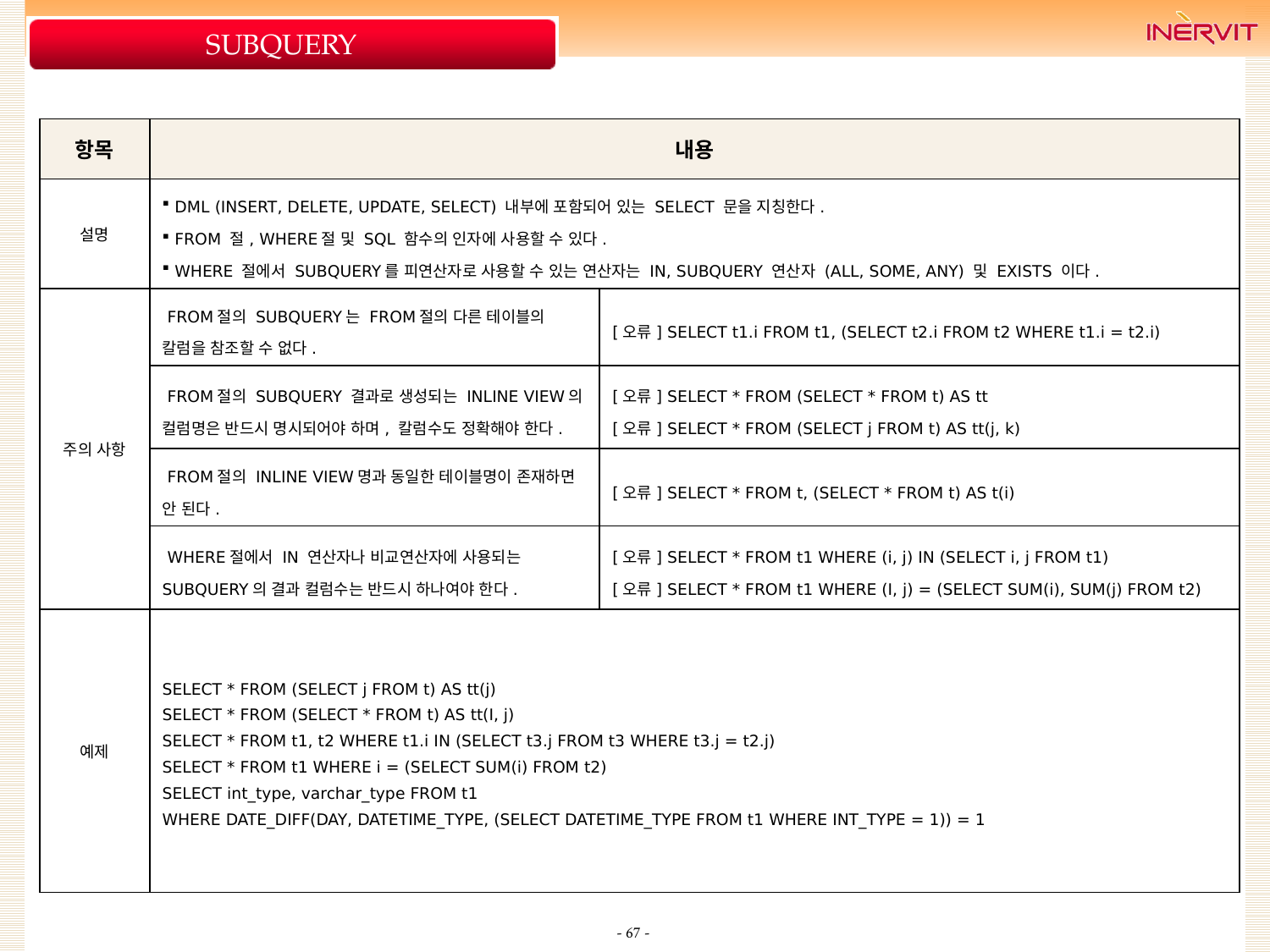

# SUBQUERY
| 항목 | 내용 |  |
| --- | --- | --- |
| 설명 | DML (INSERT, DELETE, UPDATE, SELECT) 내부에 포함되어 있는 SELECT 문을 지칭한다. FROM 절, WHERE절 및 SQL 함수의 인자에 사용할 수 있다. WHERE 절에서 SUBQUERY를 피연산자로 사용할 수 있는 연산자는 IN, SUBQUERY 연산자 (ALL, SOME, ANY) 및 EXISTS 이다. |  |
| 주의 사항 | FROM절의 SUBQUERY는 FROM절의 다른 테이블의 칼럼을 참조할 수 없다. | [오류] SELECT t1.i FROM t1, (SELECT t2.i FROM t2 WHERE t1.i = t2.i) |
|  | FROM절의 SUBQUERY 결과로 생성되는 INLINE VIEW의 컬럼명은 반드시 명시되어야 하며, 칼럼수도 정확해야 한다. | [오류] SELECT \* FROM (SELECT \* FROM t) AS tt [오류] SELECT \* FROM (SELECT j FROM t) AS tt(j, k) |
|  | FROM절의 INLINE VIEW명과 동일한 테이블명이 존재하면 안 된다. | [오류] SELECT \* FROM t, (SELECT \* FROM t) AS t(i) |
|  | WHERE절에서 IN 연산자나 비교연산자에 사용되는 SUBQUERY의 결과 컬럼수는 반드시 하나여야 한다. | [오류] SELECT \* FROM t1 WHERE (i, j) IN (SELECT i, j FROM t1) [오류] SELECT \* FROM t1 WHERE (I, j) = (SELECT SUM(i), SUM(j) FROM t2) |
| 예제 | SELECT \* FROM (SELECT j FROM t) AS tt(j) SELECT \* FROM (SELECT \* FROM t) AS tt(I, j) SELECT \* FROM t1, t2 WHERE t1.i IN (SELECT t3.j FROM t3 WHERE t3.j = t2.j) SELECT \* FROM t1 WHERE i = (SELECT SUM(i) FROM t2) SELECT int\_type, varchar\_type FROM t1 WHERE DATE\_DIFF(DAY, DATETIME\_TYPE, (SELECT DATETIME\_TYPE FROM t1 WHERE INT\_TYPE = 1)) = 1 |  |
- 67 -